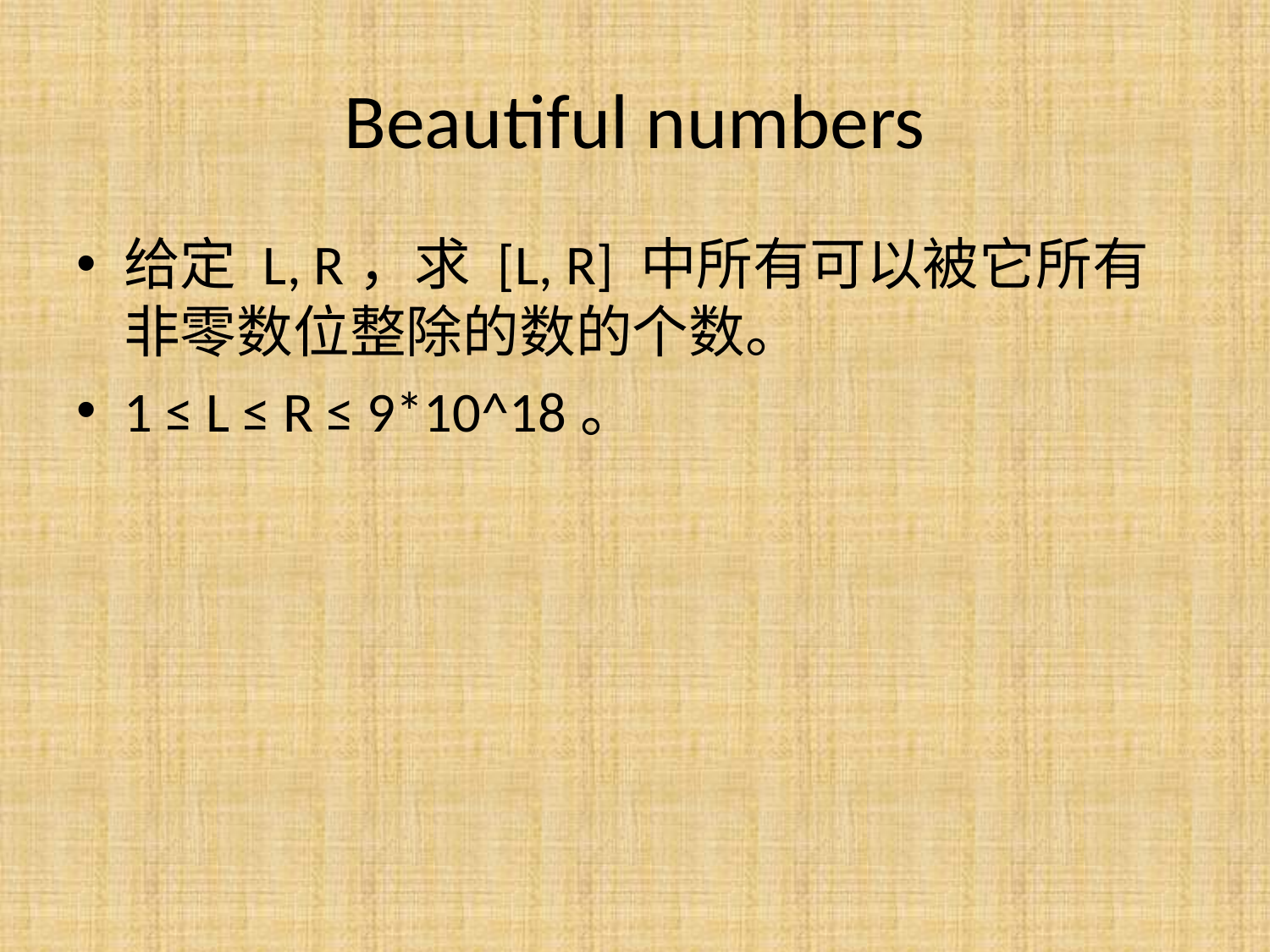

# Beautiful numbers
给定 L, R，求 [L, R] 中所有可以被它所有非零数位整除的数的个数。
1 ≤ L ≤ R ≤ 9*10^18。